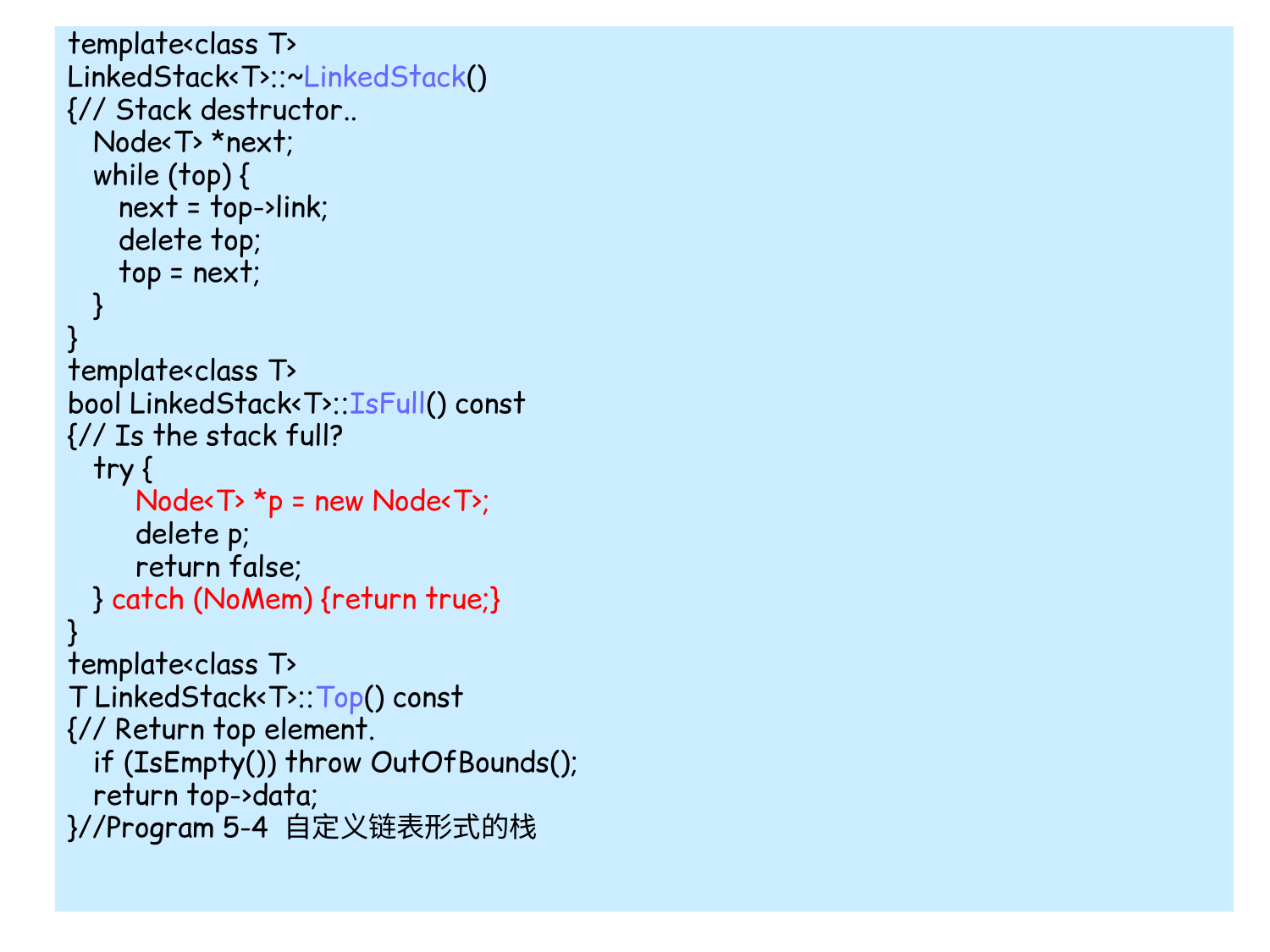

template<class T>
LinkedStack<T>::~LinkedStack()
{// Stack destructor..
   Node<T> *next;
   while (top) {
      next = top->link;
      delete top;
      top = next;
   }
}
template<class T>
bool LinkedStack<T>::IsFull() const
{// Is the stack full?
   try {
        Node<T> *p = new Node<T>;
        delete p;
        return false;
   } catch (NoMem) {return true;}
}
template<class T>
T LinkedStack<T>::Top() const
{// Return top element.
   if (IsEmpty()) throw OutOfBounds();
   return top->data;
}//Program 5-4 自定义链表形式的栈
# 5.4	Linked Representation

17